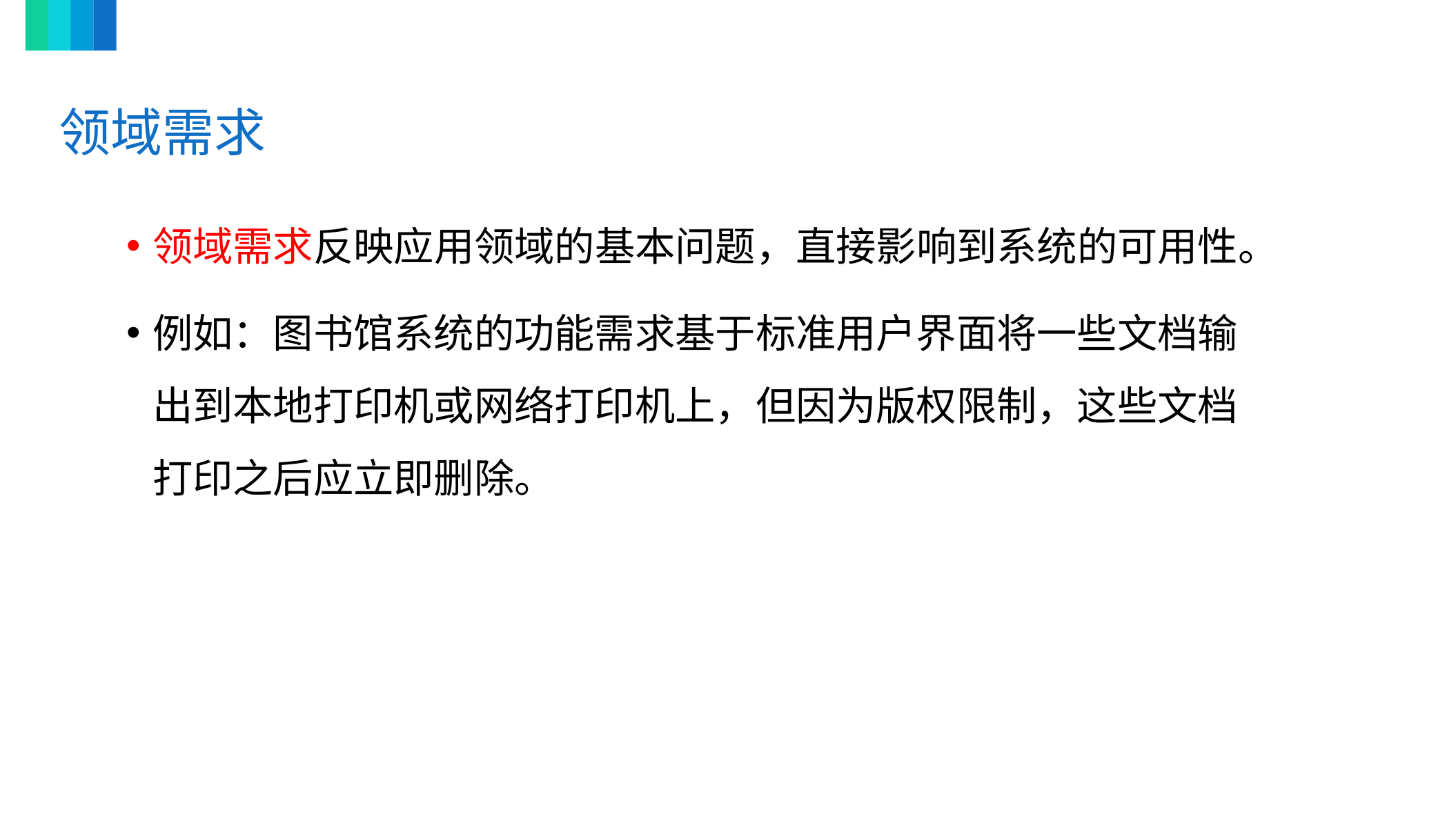

# 领域需求
领域需求反映应用领域的基本问题，直接影响到系统的可用性。
例如：图书馆系统的功能需求基于标准用户界面将一些文档输出到本地打印机或网络打印机上，但因为版权限制，这些文档打印之后应立即删除。